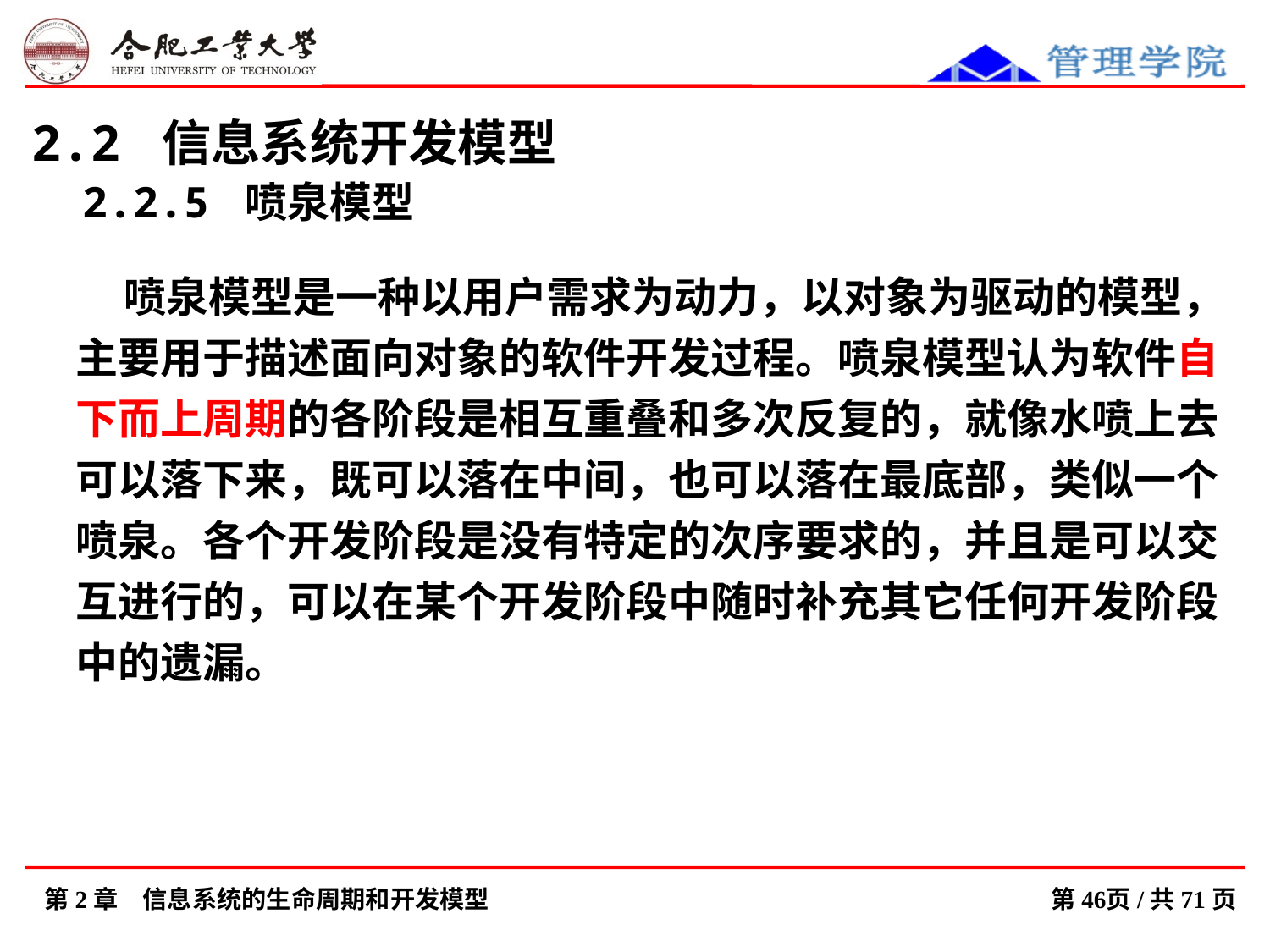

2.2 信息系统开发模型
  2.2.5 喷泉模型
    喷泉模型是一种以用户需求为动力，以对象为驱动的模型，主要用于描述面向对象的软件开发过程。喷泉模型认为软件自下而上周期的各阶段是相互重叠和多次反复的，就像水喷上去可以落下来，既可以落在中间，也可以落在最底部，类似一个喷泉。各个开发阶段是没有特定的次序要求的，并且是可以交互进行的，可以在某个开发阶段中随时补充其它任何开发阶段中的遗漏。
第2章　信息系统的生命周期和开发模型